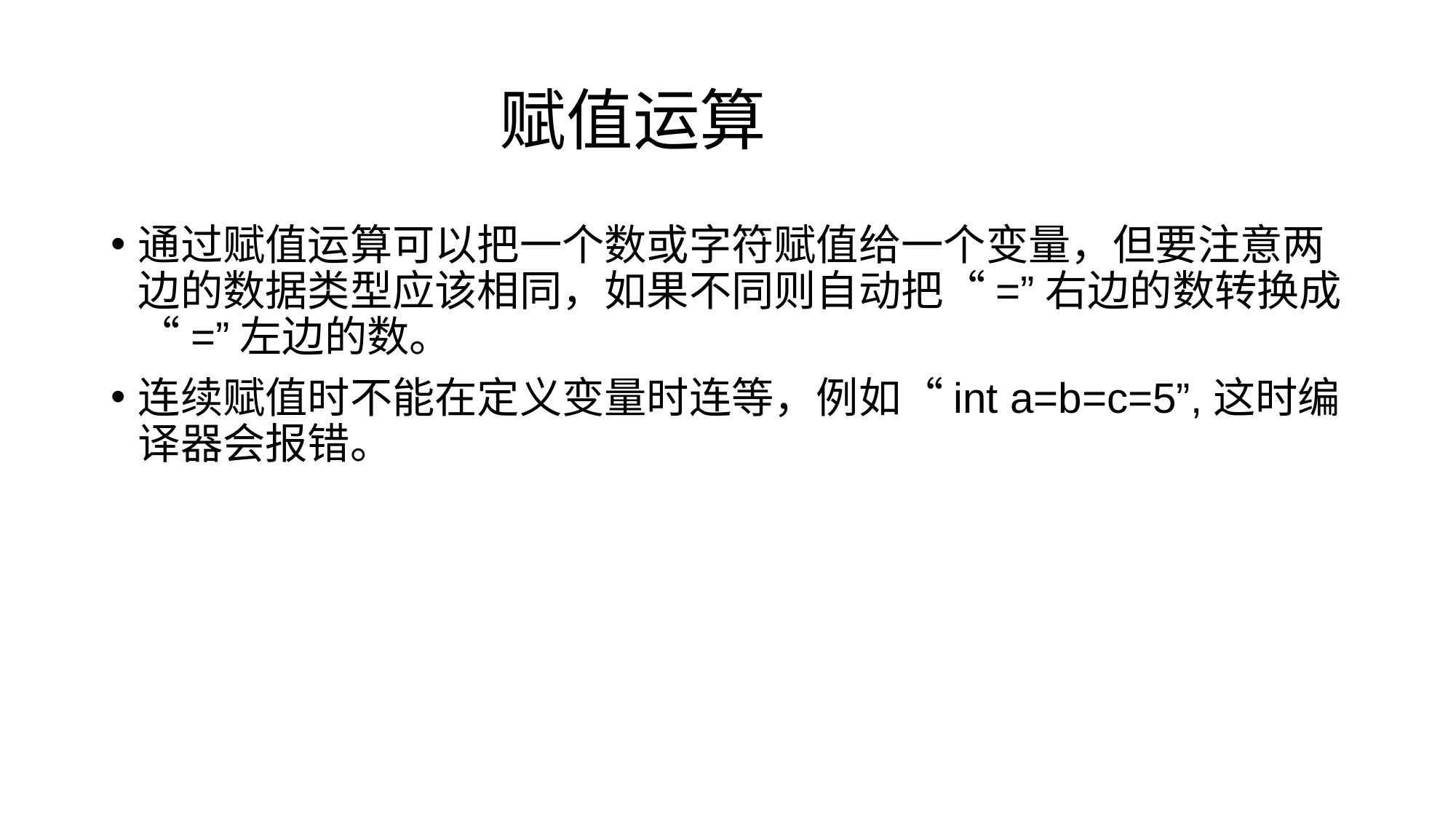

# 赋值运算
通过赋值运算可以把一个数或字符赋值给一个变量，但要注意两边的数据类型应该相同，如果不同则自动把“=”右边的数转换成“=”左边的数。
连续赋值时不能在定义变量时连等，例如“int a=b=c=5”,这时编译器会报错。